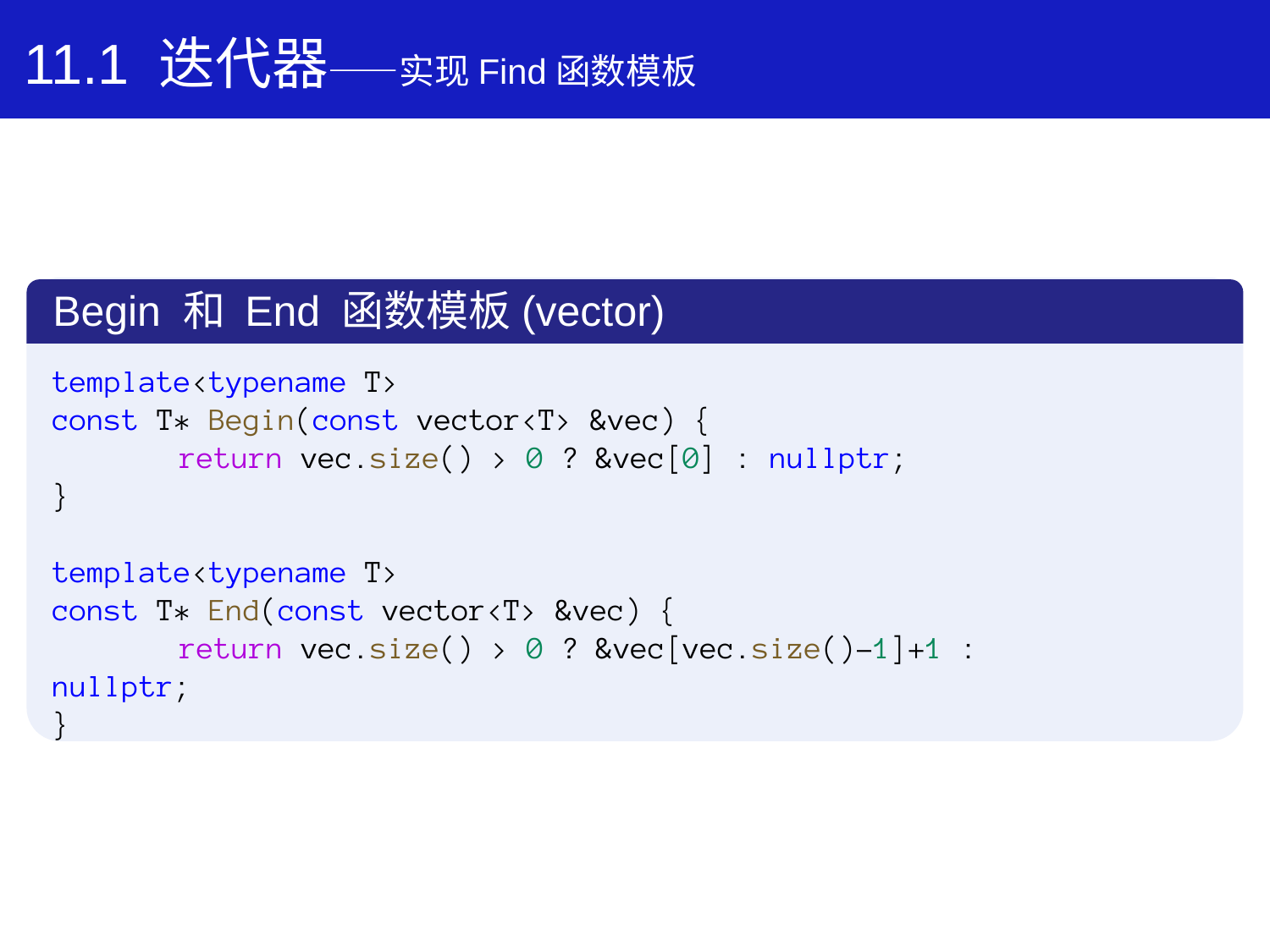

11.1 迭代器——实现Find函数模板

Begin 和 End 函数模板(vector)
template<typename T>
const T* Begin(const vector<T> &vec) {
	return vec.size() > 0 ? &vec[0] : nullptr;
}

template<typename T>
const T* End(const vector<T> &vec) {
	return vec.size() > 0 ? &vec[vec.size()-1]+1 : nullptr;
}
9